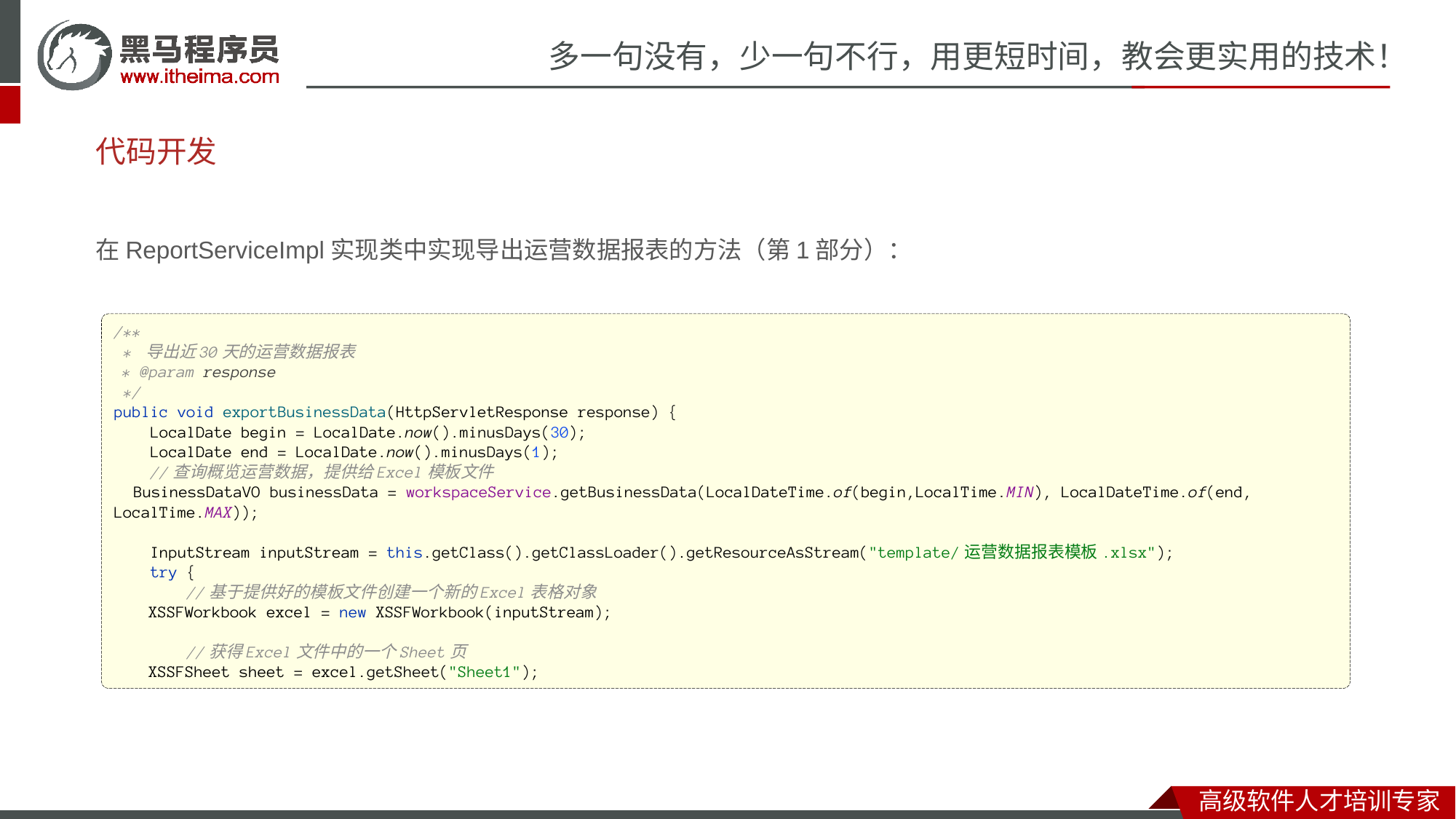

# 代码开发
在ReportServiceImpl实现类中实现导出运营数据报表的方法（第1部分）：
/**
 * 导出近30天的运营数据报表
 * @param response
 */
public void exportBusinessData(HttpServletResponse response) {
    LocalDate begin = LocalDate.now().minusDays(30);
    LocalDate end = LocalDate.now().minusDays(1);
    //查询概览运营数据，提供给Excel模板文件
    BusinessDataVO businessData = workspaceService.getBusinessData(LocalDateTime.of(begin,LocalTime.MIN), LocalDateTime.of(end, LocalTime.MAX));
    InputStream inputStream = this.getClass().getClassLoader().getResourceAsStream("template/运营数据报表模板.xlsx");
    try {
        //基于提供好的模板文件创建一个新的Excel表格对象
        XSSFWorkbook excel = new XSSFWorkbook(inputStream);
        //获得Excel文件中的一个Sheet页
        XSSFSheet sheet = excel.getSheet("Sheet1");